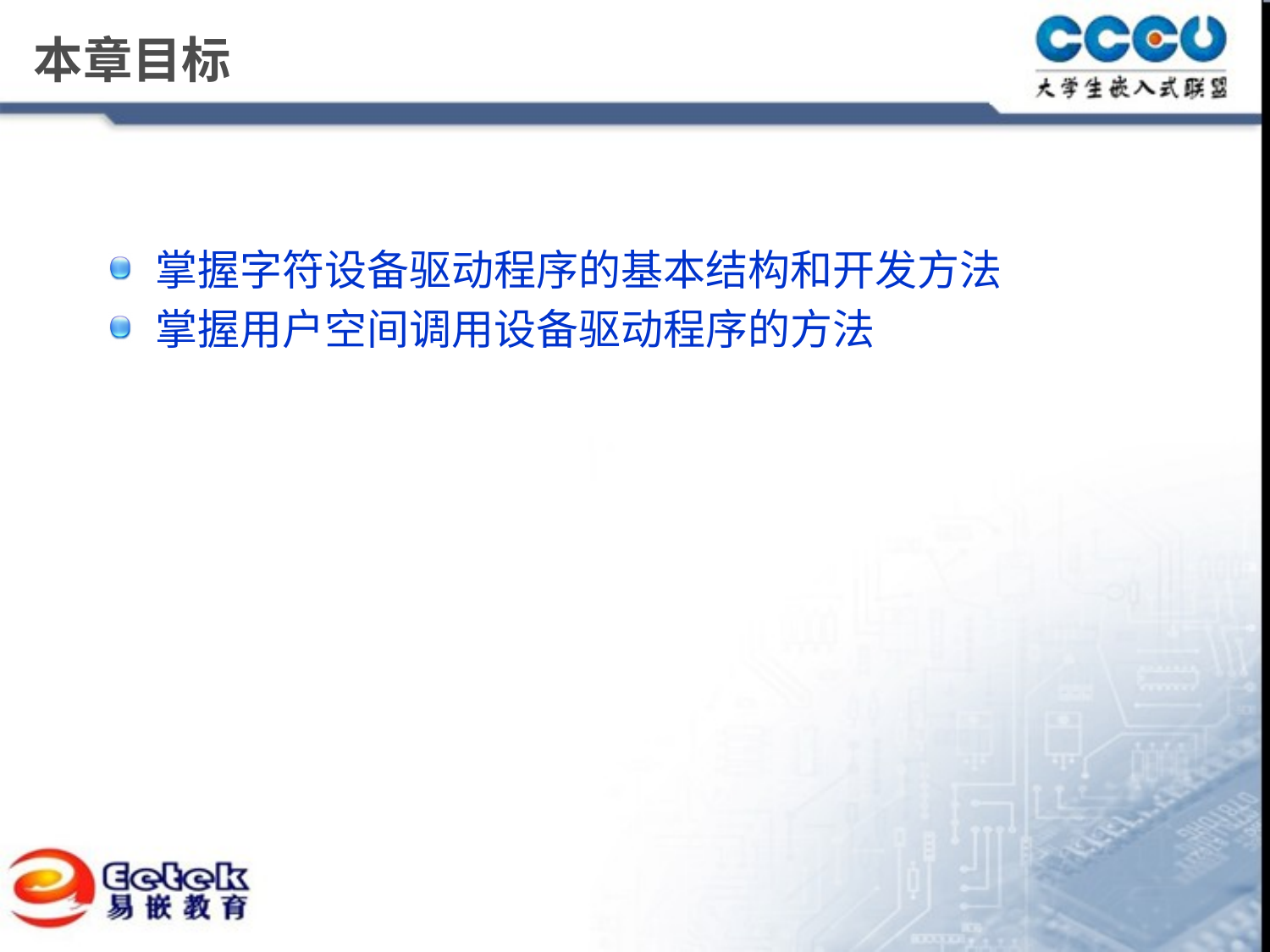

# 本章目标

掌握字符设备驱动程序的基本结构和开发方法
掌握用户空间调用设备驱动程序的方法